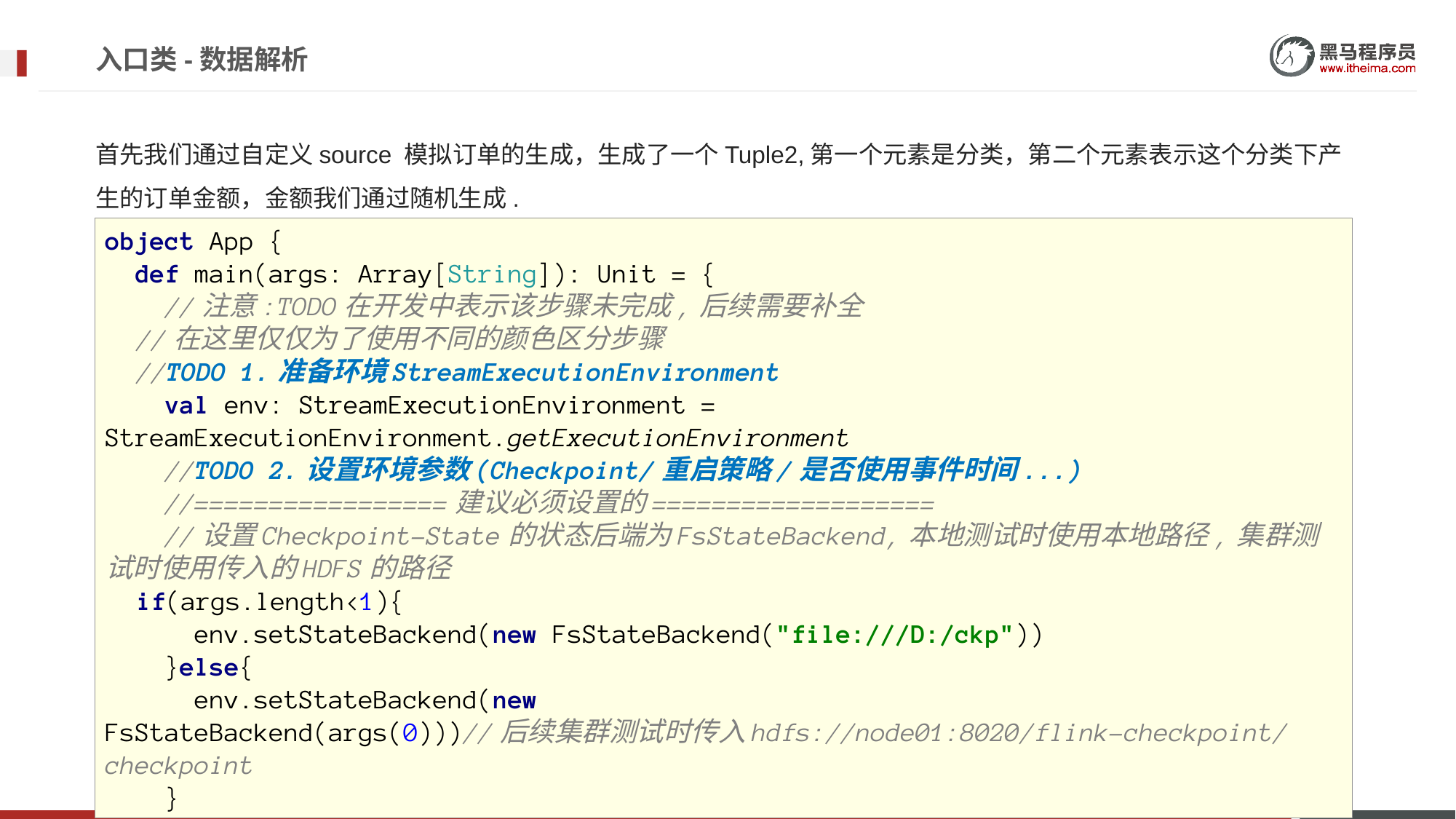

# 入口类-数据解析
首先我们通过自定义source 模拟订单的生成，生成了一个Tuple2,第一个元素是分类，第二个元素表示这个分类下产生的订单金额，金额我们通过随机生成.
object App {
  def main(args: Array[String]): Unit = {
    //注意:TODO在开发中表示该步骤未完成,后续需要补全
    //在这里仅仅为了使用不同的颜色区分步骤
    //TODO 1.准备环境StreamExecutionEnvironment
    val env: StreamExecutionEnvironment = StreamExecutionEnvironment.getExecutionEnvironment
    //TODO 2.设置环境参数(Checkpoint/重启策略/是否使用事件时间...)
    //=================建议必须设置的===================
    //设置Checkpoint-State的状态后端为FsStateBackend,本地测试时使用本地路径,集群测试时使用传入的HDFS的路径
    if(args.length<1){
      env.setStateBackend(new FsStateBackend("file:///D:/ckp"))
    }else{
      env.setStateBackend(new FsStateBackend(args(0)))//后续集群测试时传入hdfs://node01:8020/flink-checkpoint/checkpoint
    }